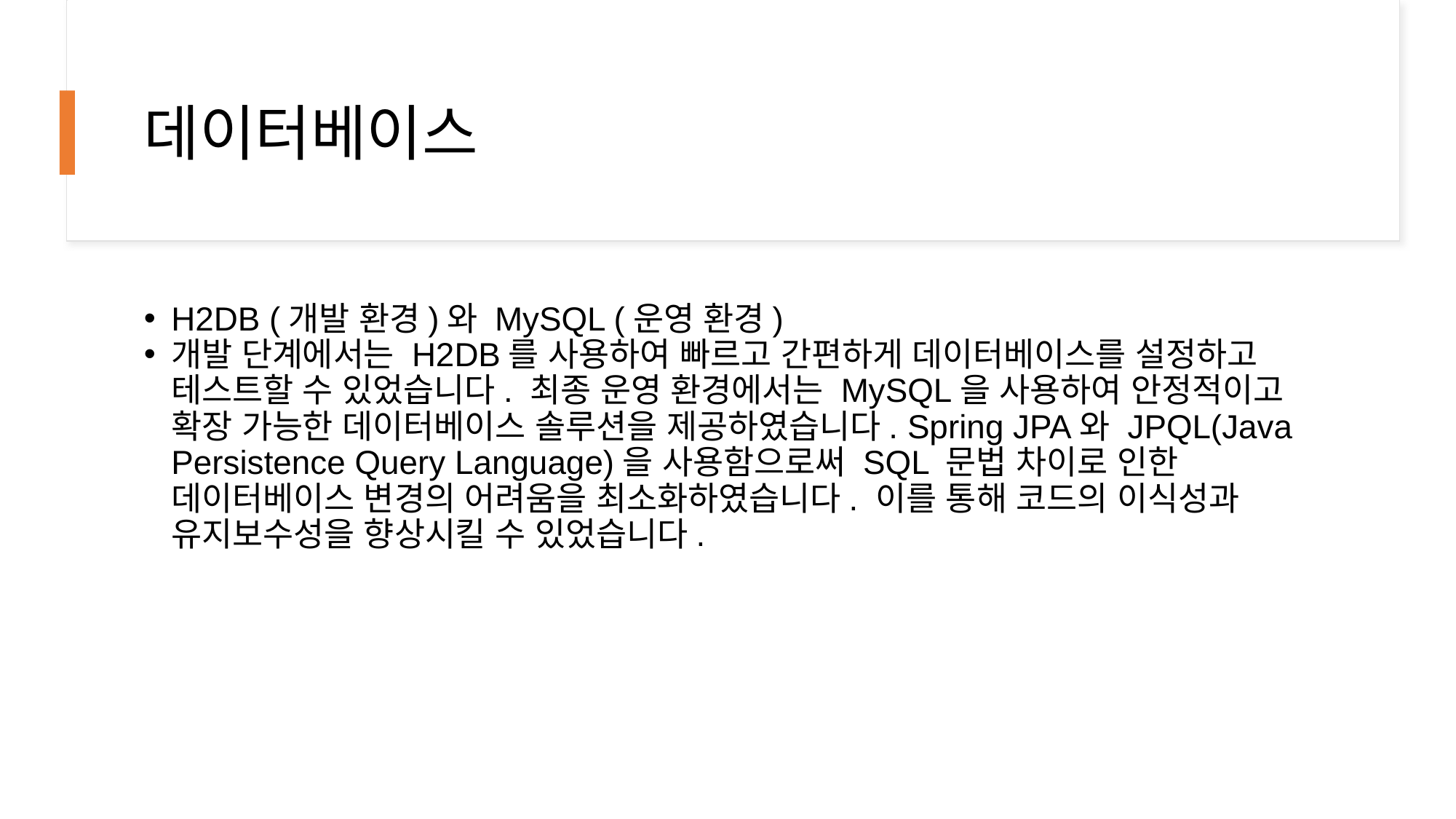

# 데이터베이스

H2DB (개발 환경)와 MySQL (운영 환경)
개발 단계에서는 H2DB를 사용하여 빠르고 간편하게 데이터베이스를 설정하고 테스트할 수 있었습니다. 최종 운영 환경에서는 MySQL을 사용하여 안정적이고 확장 가능한 데이터베이스 솔루션을 제공하였습니다. Spring JPA와 JPQL(Java Persistence Query Language)을 사용함으로써 SQL 문법 차이로 인한 데이터베이스 변경의 어려움을 최소화하였습니다. 이를 통해 코드의 이식성과 유지보수성을 향상시킬 수 있었습니다.